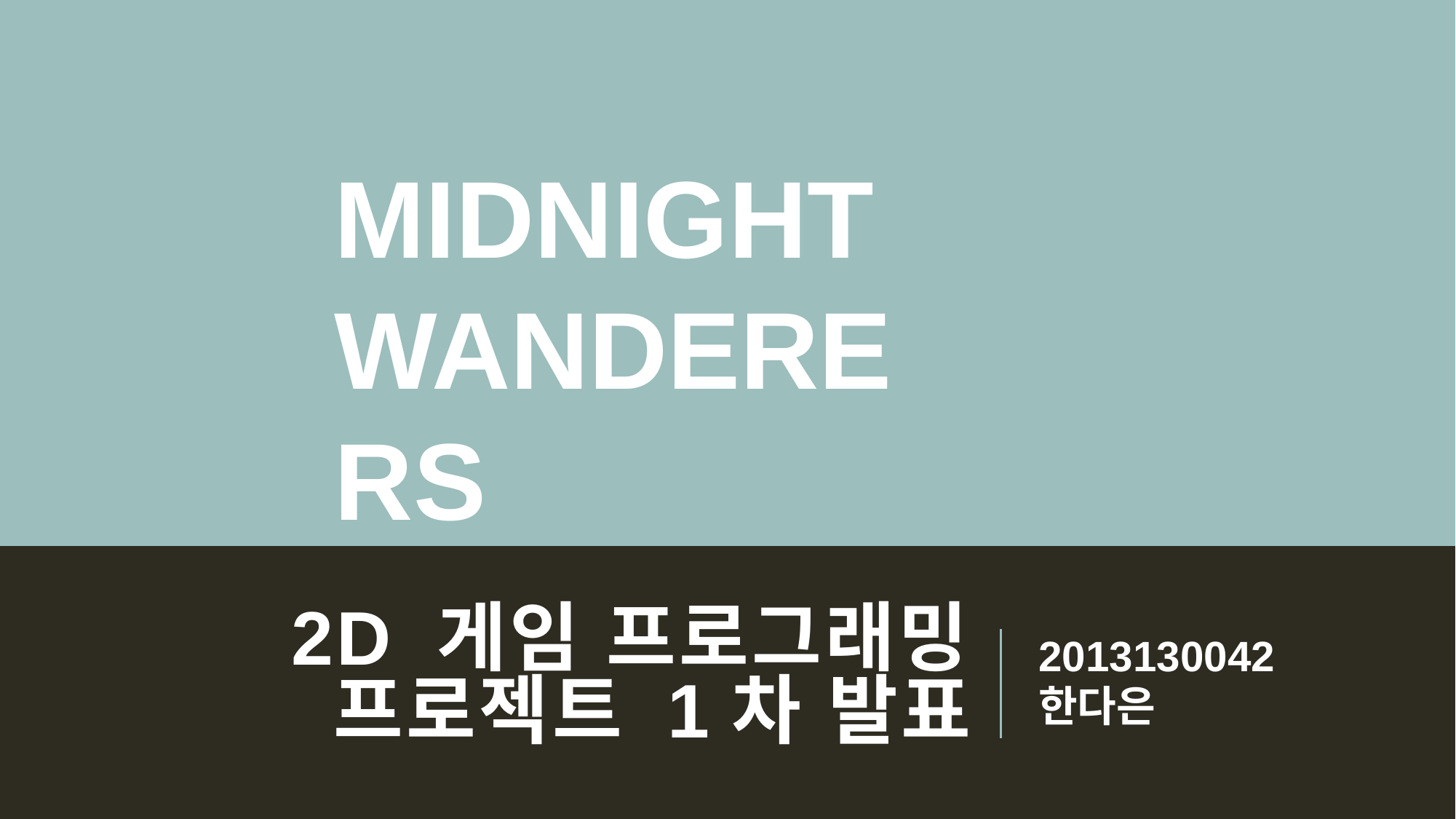

MIDNIGHT
WANDERERS
# 2d 게임 프로그래밍 프로젝트 1차 발표
2013130042 한다은